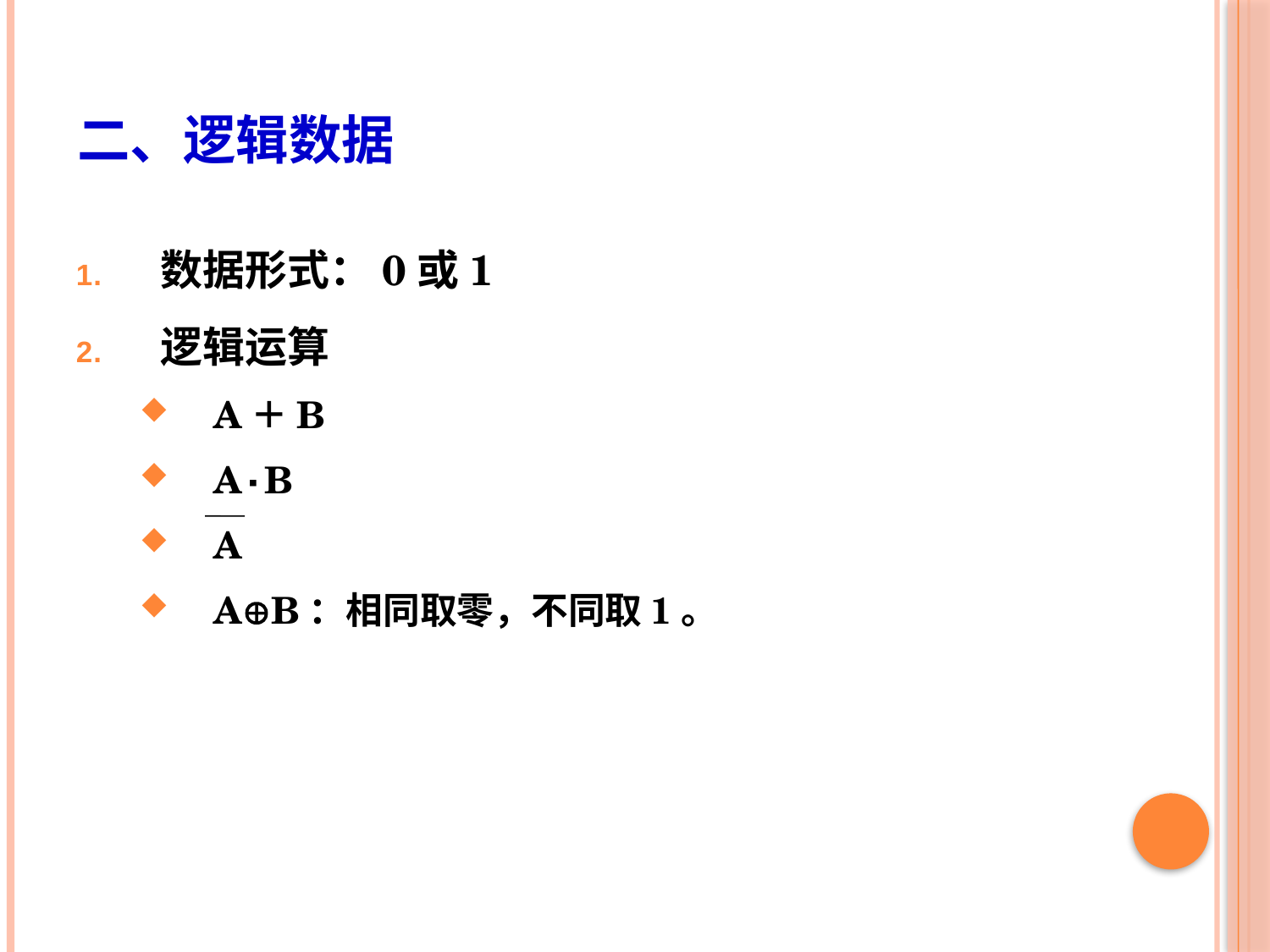

# 二、逻辑数据
数据形式：0或1
逻辑运算
A＋B
A٠B
A
A⊕B：相同取零，不同取1。